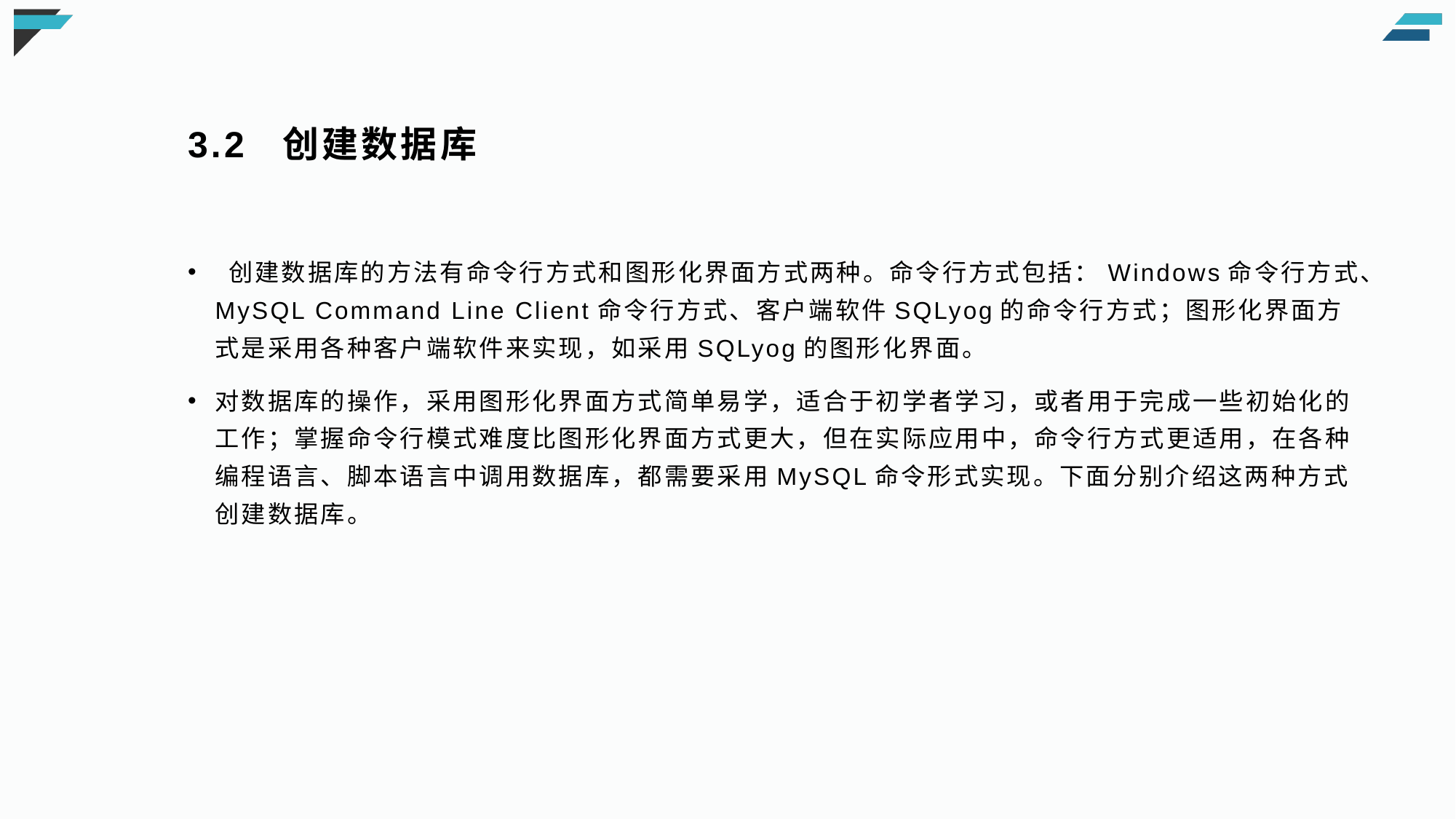

# 3.2  创建数据库
 创建数据库的方法有命令行方式和图形化界面方式两种。命令行方式包括：Windows命令行方式、MySQL Command Line Client命令行方式、客户端软件SQLyog的命令行方式；图形化界面方式是采用各种客户端软件来实现，如采用SQLyog的图形化界面。
对数据库的操作，采用图形化界面方式简单易学，适合于初学者学习，或者用于完成一些初始化的工作；掌握命令行模式难度比图形化界面方式更大，但在实际应用中，命令行方式更适用，在各种编程语言、脚本语言中调用数据库，都需要采用MySQL命令形式实现。下面分别介绍这两种方式创建数据库。